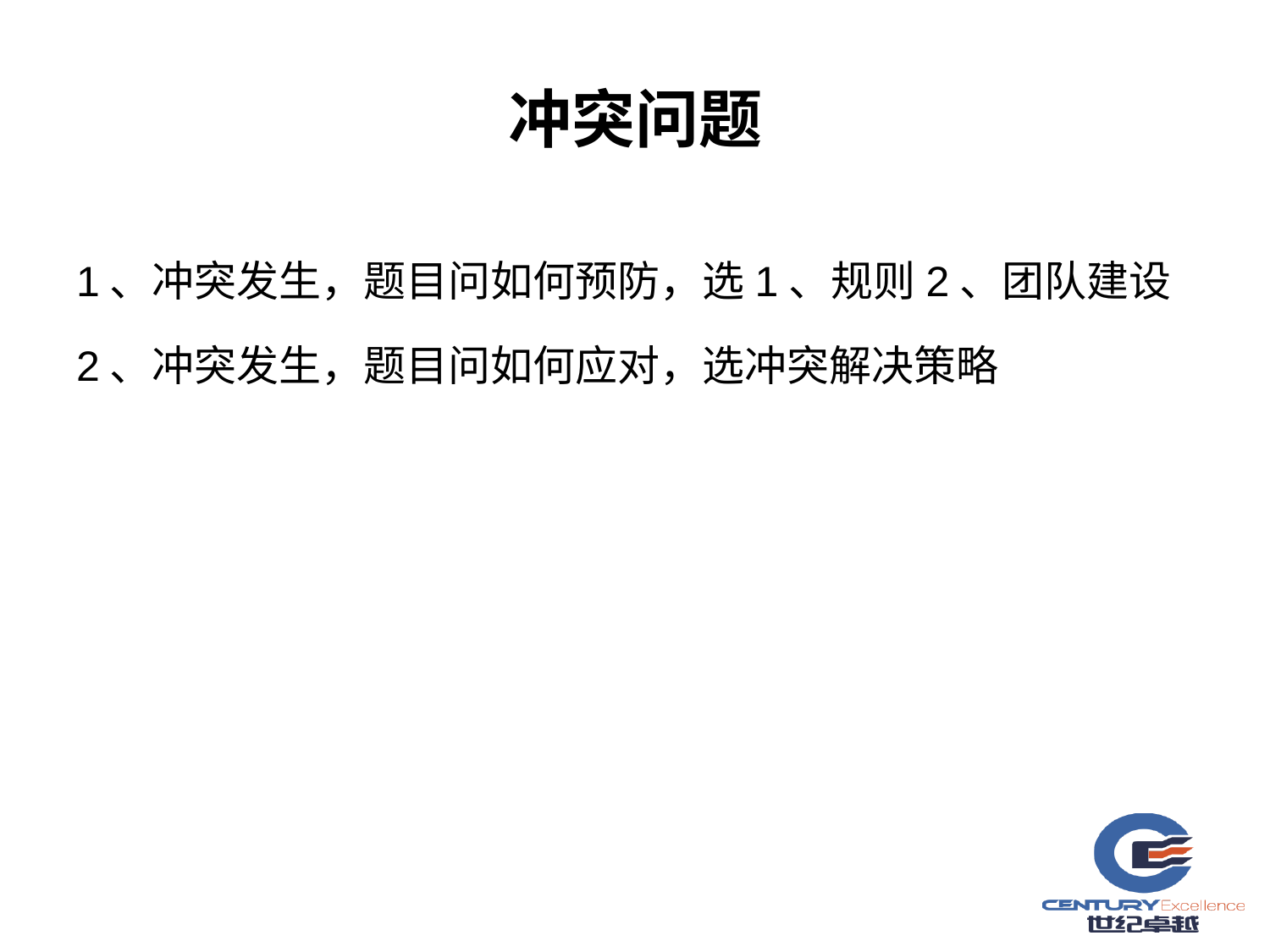

# 冲突问题
1、冲突发生，题目问如何预防，选1、规则2、团队建设
2、冲突发生，题目问如何应对，选冲突解决策略